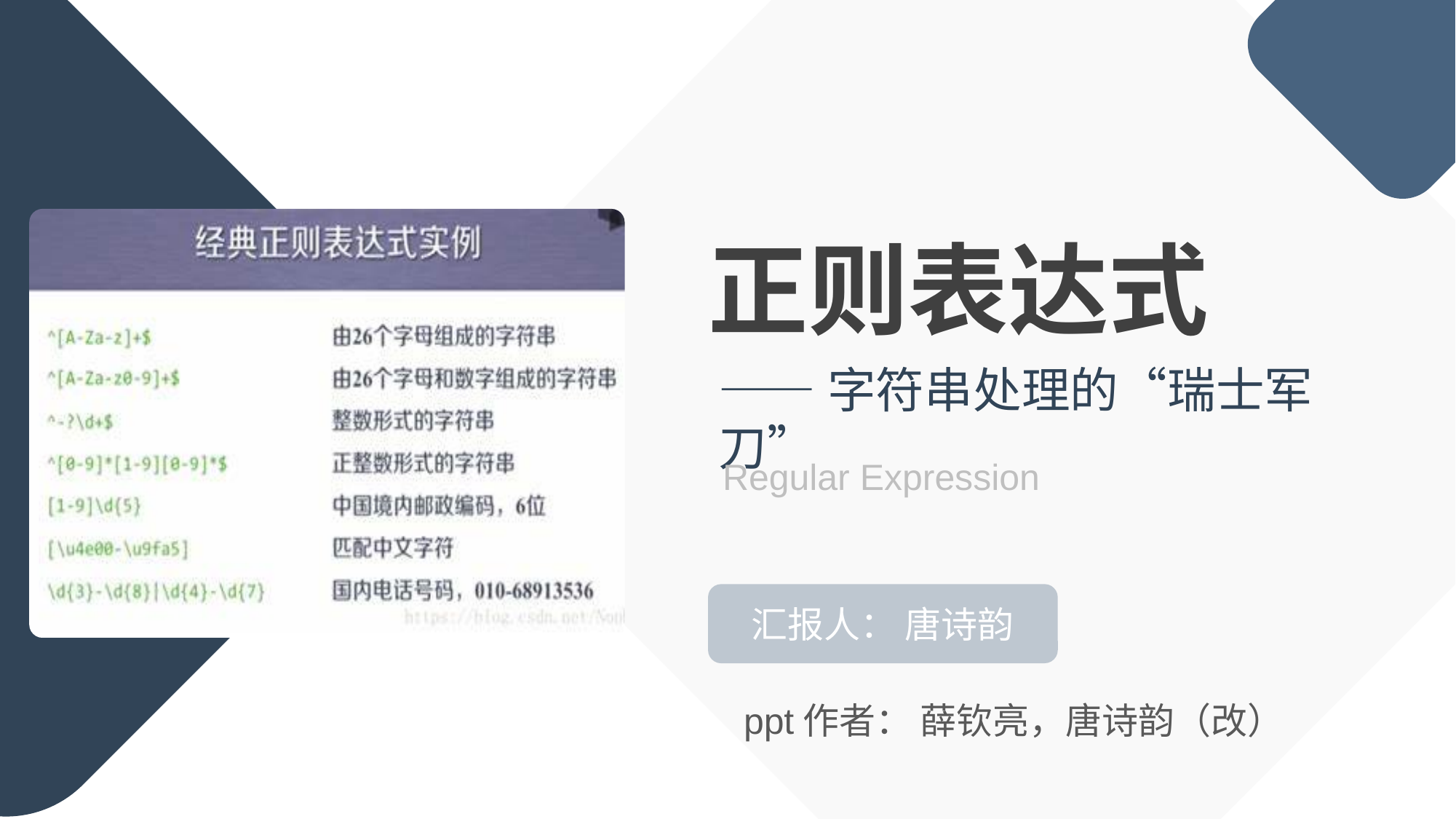

正则表达式
——字符串处理的“瑞士军刀”
Regular Expression
汇报人： 唐诗韵
ppt作者： 薛钦亮，唐诗韵（改）